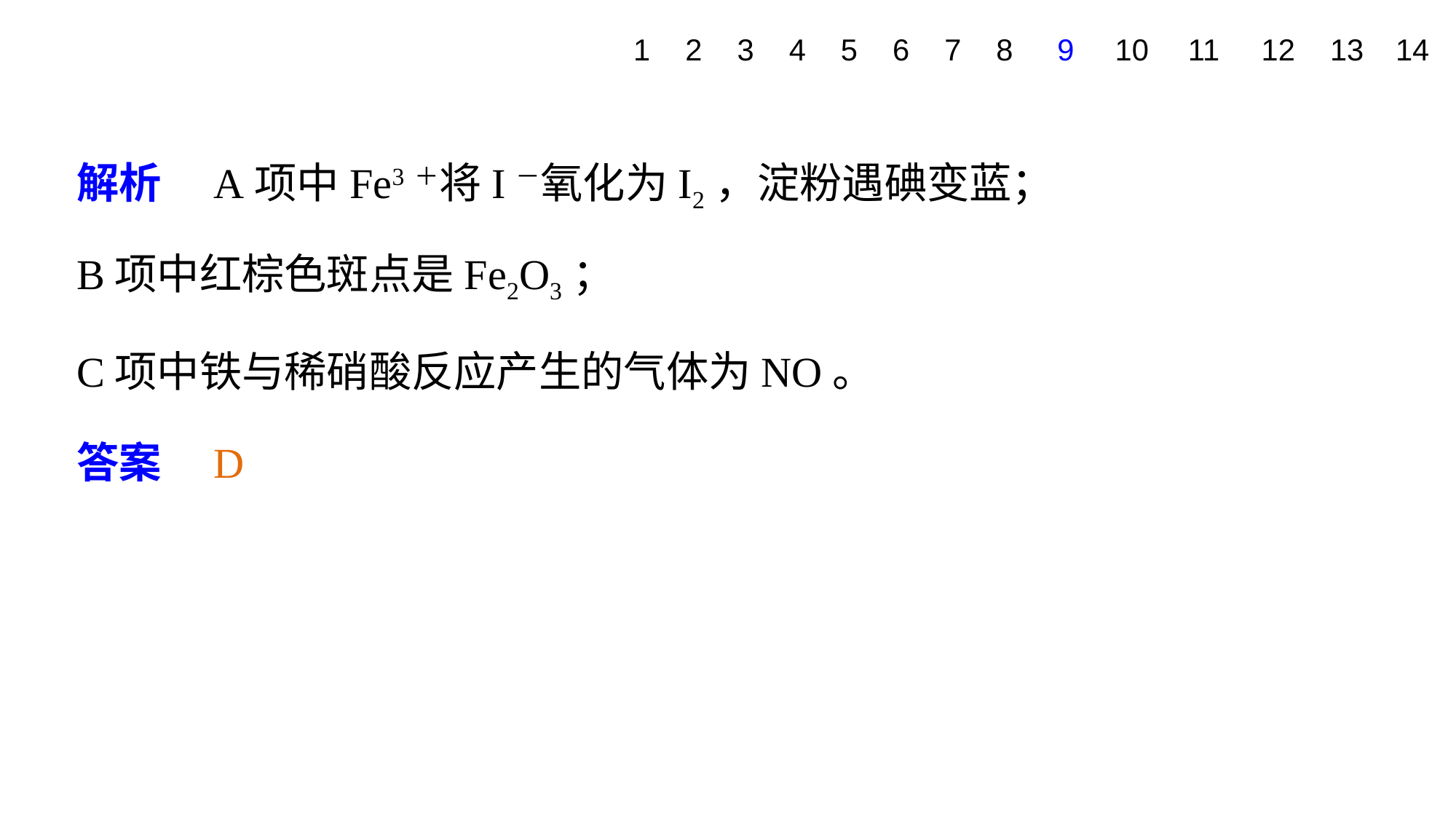

1
2
3
4
5
6
7
8
9
10
11
12
13
14
解析　A项中Fe3＋将I－氧化为I2，淀粉遇碘变蓝；
B项中红棕色斑点是Fe2O3；
C项中铁与稀硝酸反应产生的气体为NO。
答案　D